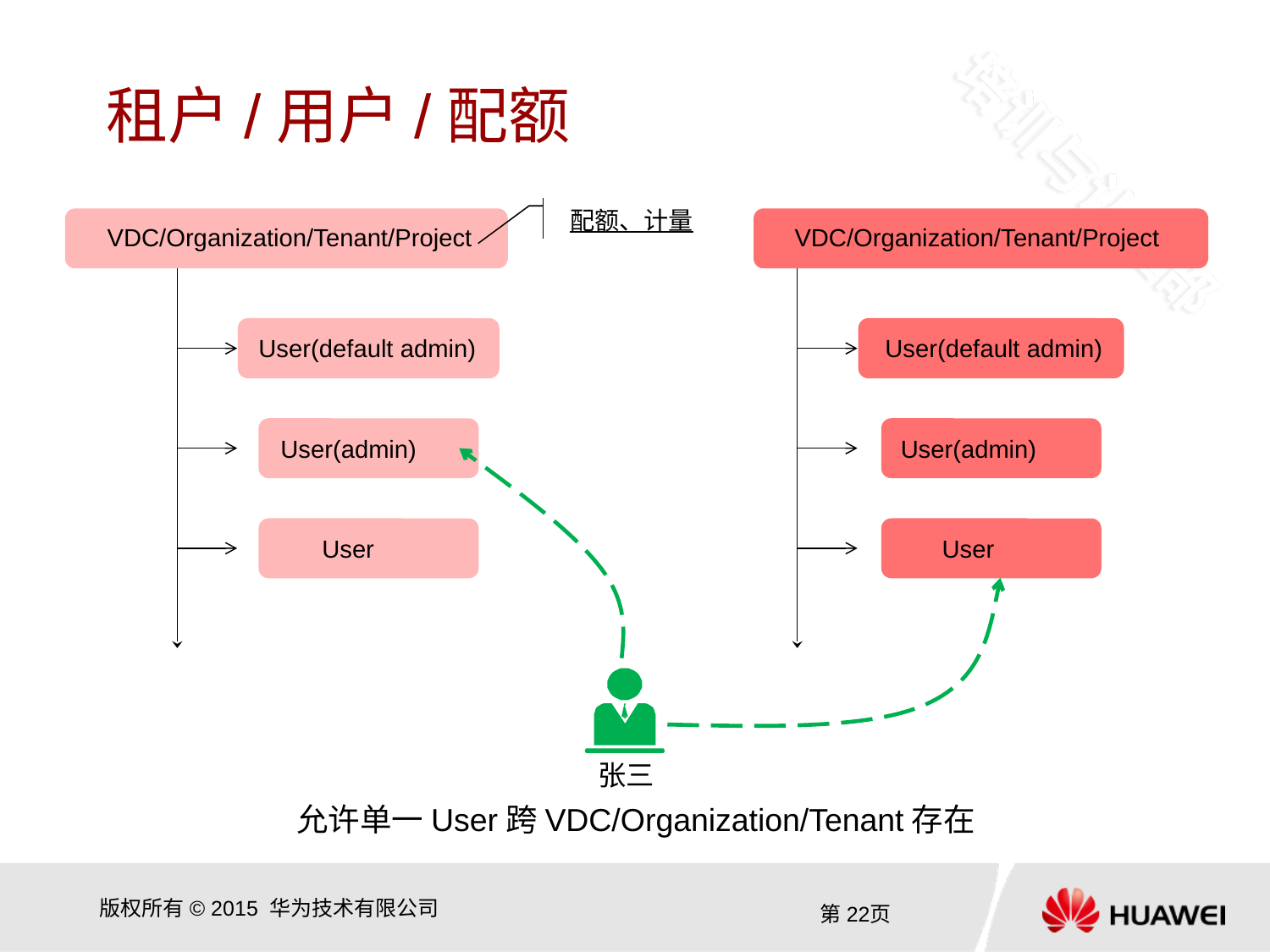

# 租户/用户/配额
配额、计量

VDC/Organization/Tenant/Project
VDC/Organization/Tenant/Project

User(default admin)
User(default admin)

User(admin)
User(admin)

User
User

张三
允许单一User跨VDC/Organization/Tenant存在